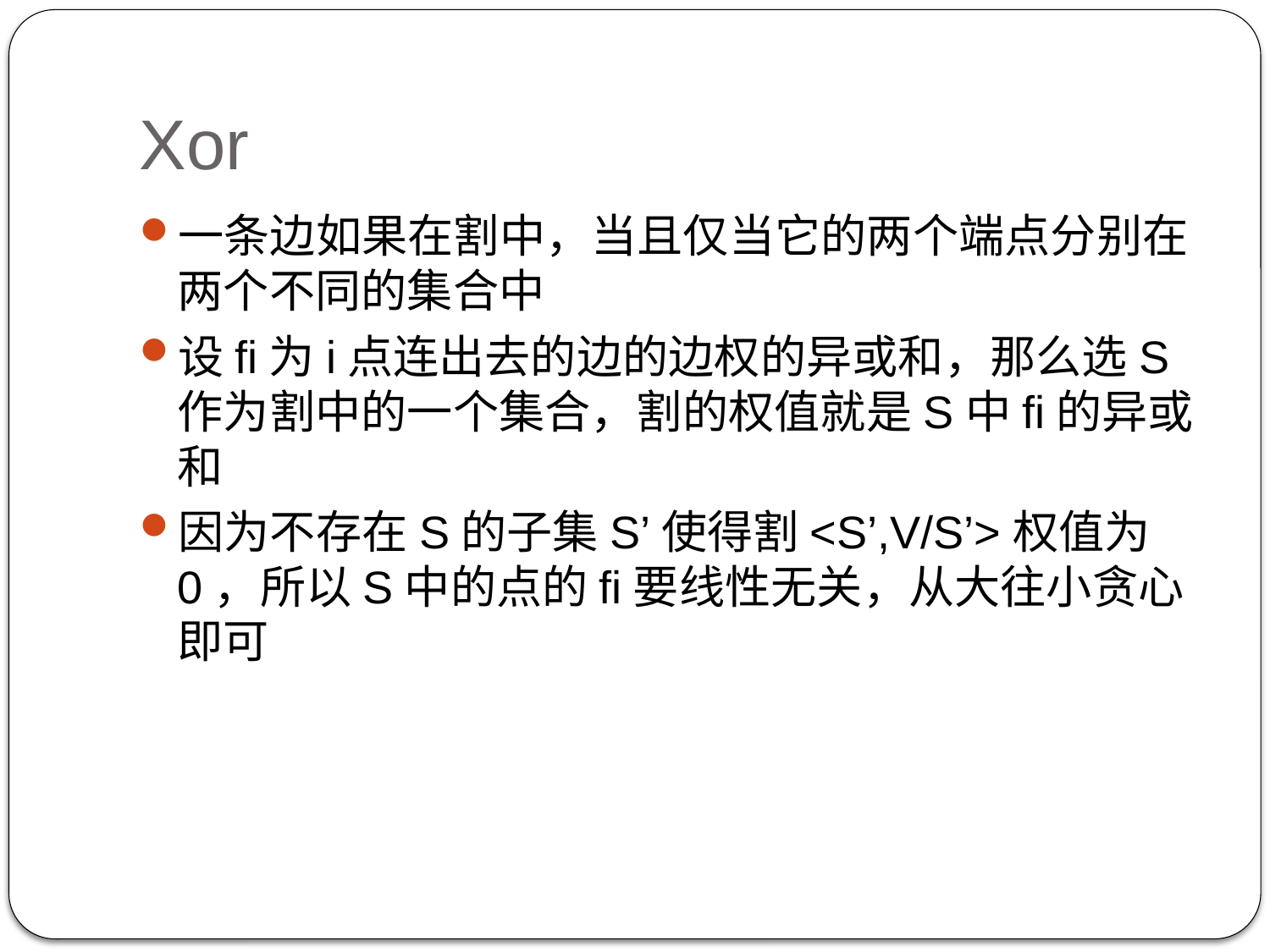

# Xor
一条边如果在割中，当且仅当它的两个端点分别在两个不同的集合中
设fi为i点连出去的边的边权的异或和，那么选S作为割中的一个集合，割的权值就是S中fi的异或和
因为不存在S的子集S’使得割<S’,V/S’>权值为0，所以S中的点的fi要线性无关，从大往小贪心即可